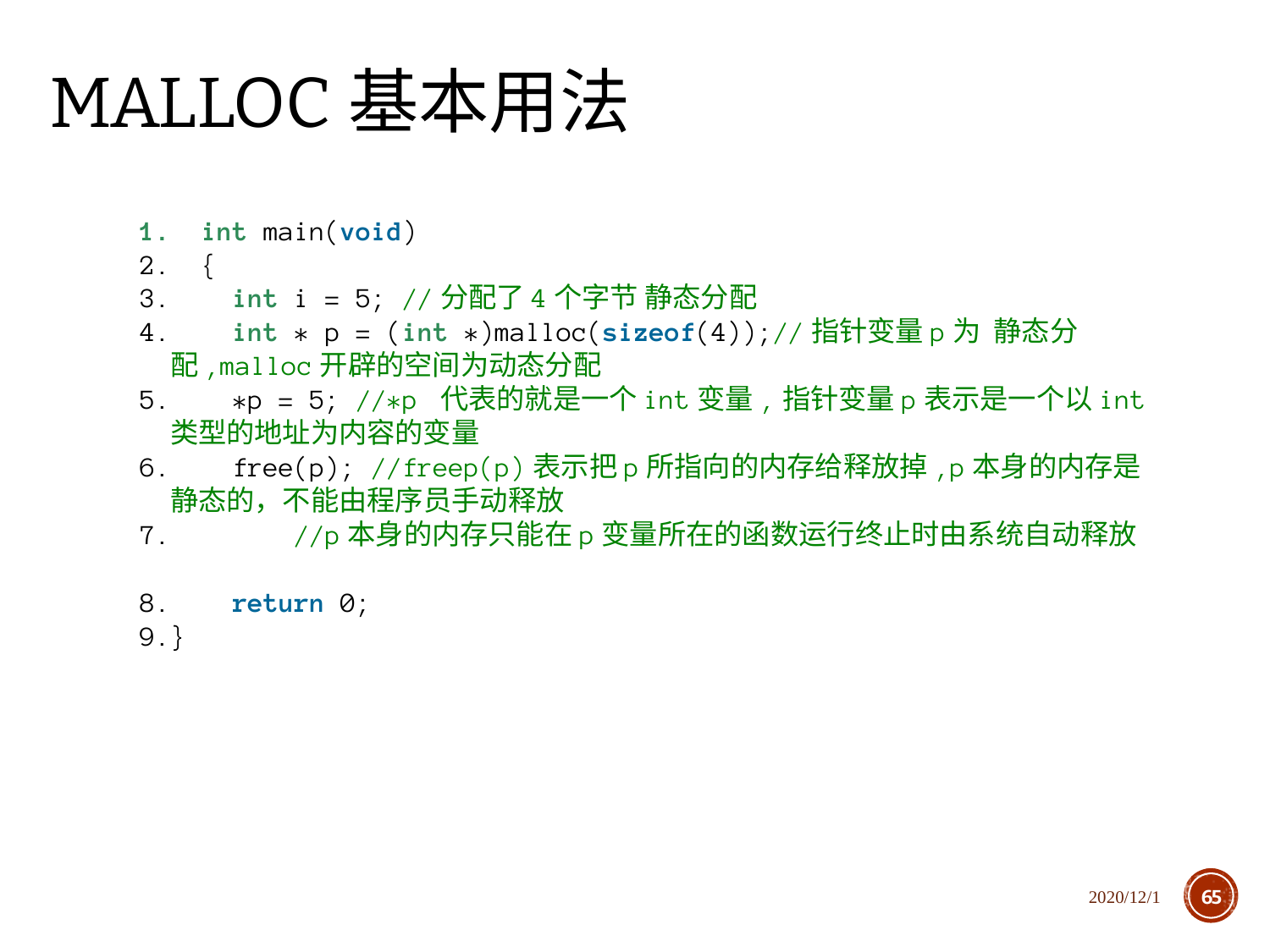

# Malloc基本用法
  int main(void)
  {
    int i = 5; //分配了4个字节 静态分配
    int * p = (int *)malloc(sizeof(4));//指针变量p为  静态分配,malloc开辟的空间为动态分配
    *p = 5; //*p 代表的就是一个int变量,指针变量p表示是一个以int类型的地址为内容的变量
    free(p); //freep(p)表示把p所指向的内存给释放掉,p本身的内存是静态的，不能由程序员手动释放
        //p本身的内存只能在p变量所在的函数运行终止时由系统自动释放
    return 0;
}
2020/12/1
65